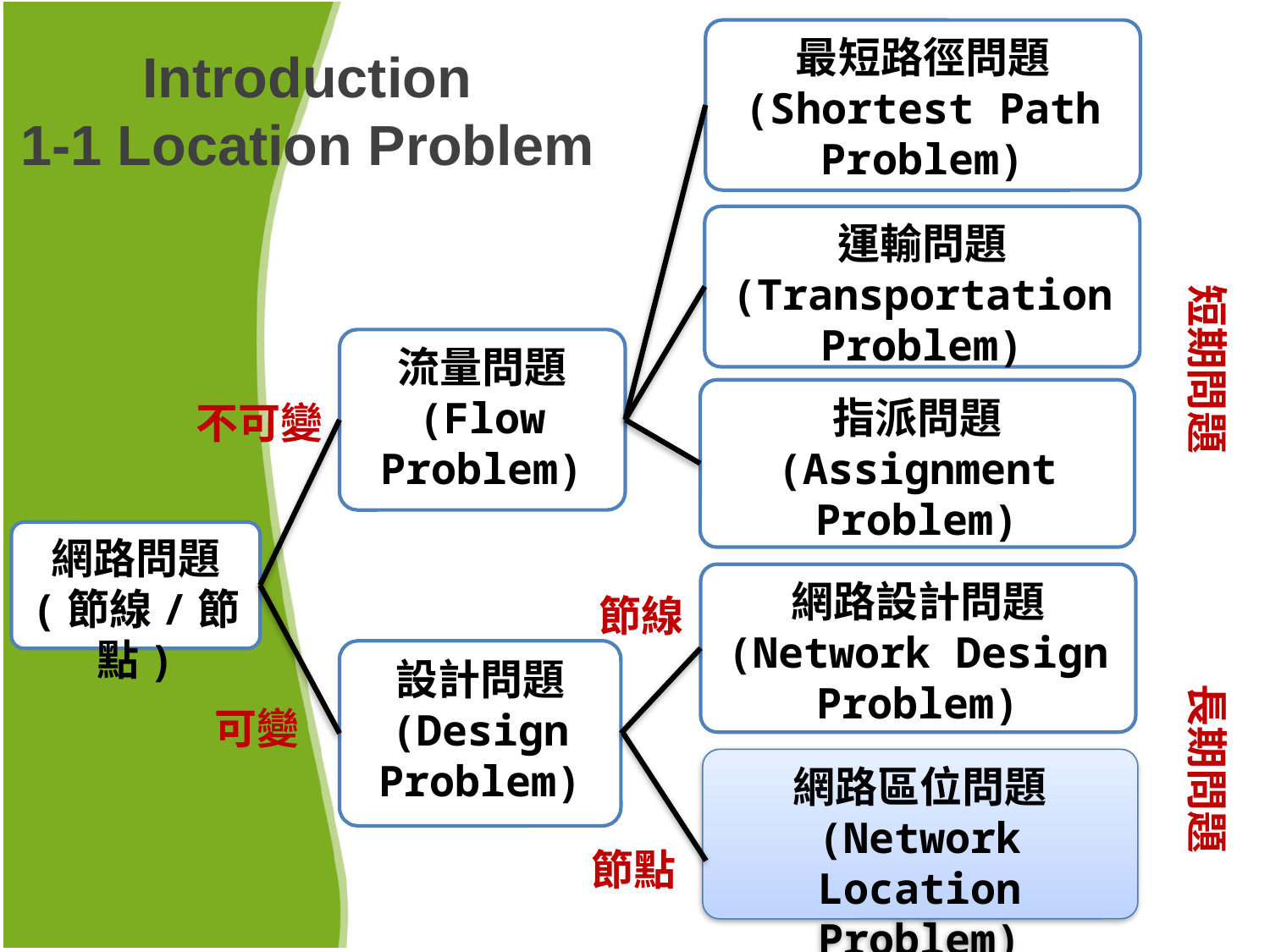

最短路徑問題
(Shortest Path Problem)
Introduction
1-1 Location Problem

運輸問題
(Transportation Problem)
短期問題
流量問題
(Flow Problem)

指派問題
(Assignment Problem)
不可變

網路問題
(節線/節點)
網路設計問題
(Network Design Problem)
節線
設計問題
(Design Problem)
長期問題
可變
網路區位問題
(Network Location Problem)
節點